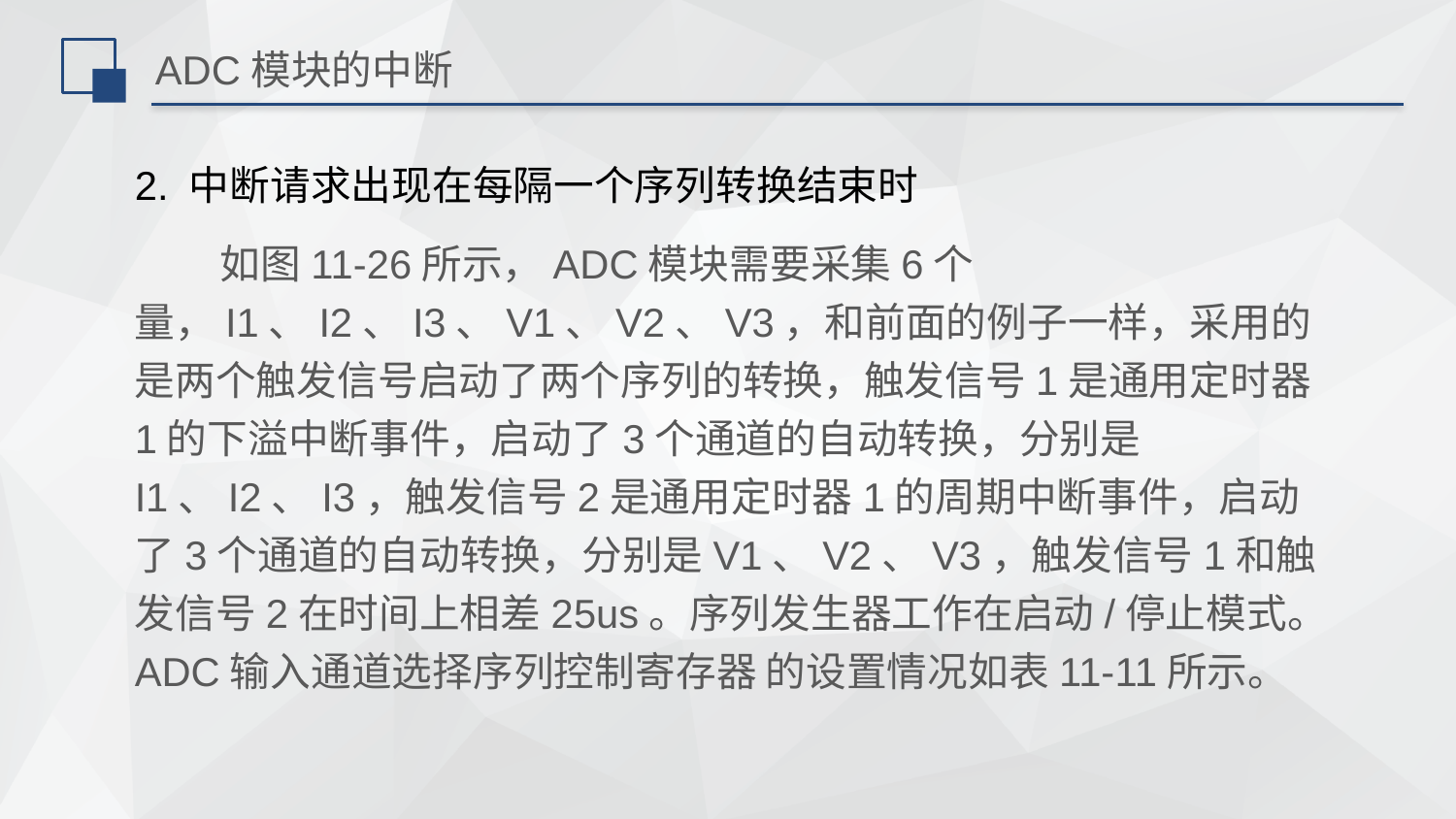

# ADC模块的中断
2. 中断请求出现在每隔一个序列转换结束时
如图11-26所示，ADC模块需要采集6个量，I1、I2、I3、V1、V2、V3，和前面的例子一样，采用的是两个触发信号启动了两个序列的转换，触发信号1是通用定时器1的下溢中断事件，启动了3个通道的自动转换，分别是I1、I2、I3，触发信号2是通用定时器1的周期中断事件，启动了3个通道的自动转换，分别是V1、V2、V3，触发信号1和触发信号2在时间上相差25us。序列发生器工作在启动/停止模式。ADC输入通道选择序列控制寄存器 的设置情况如表11-11所示。